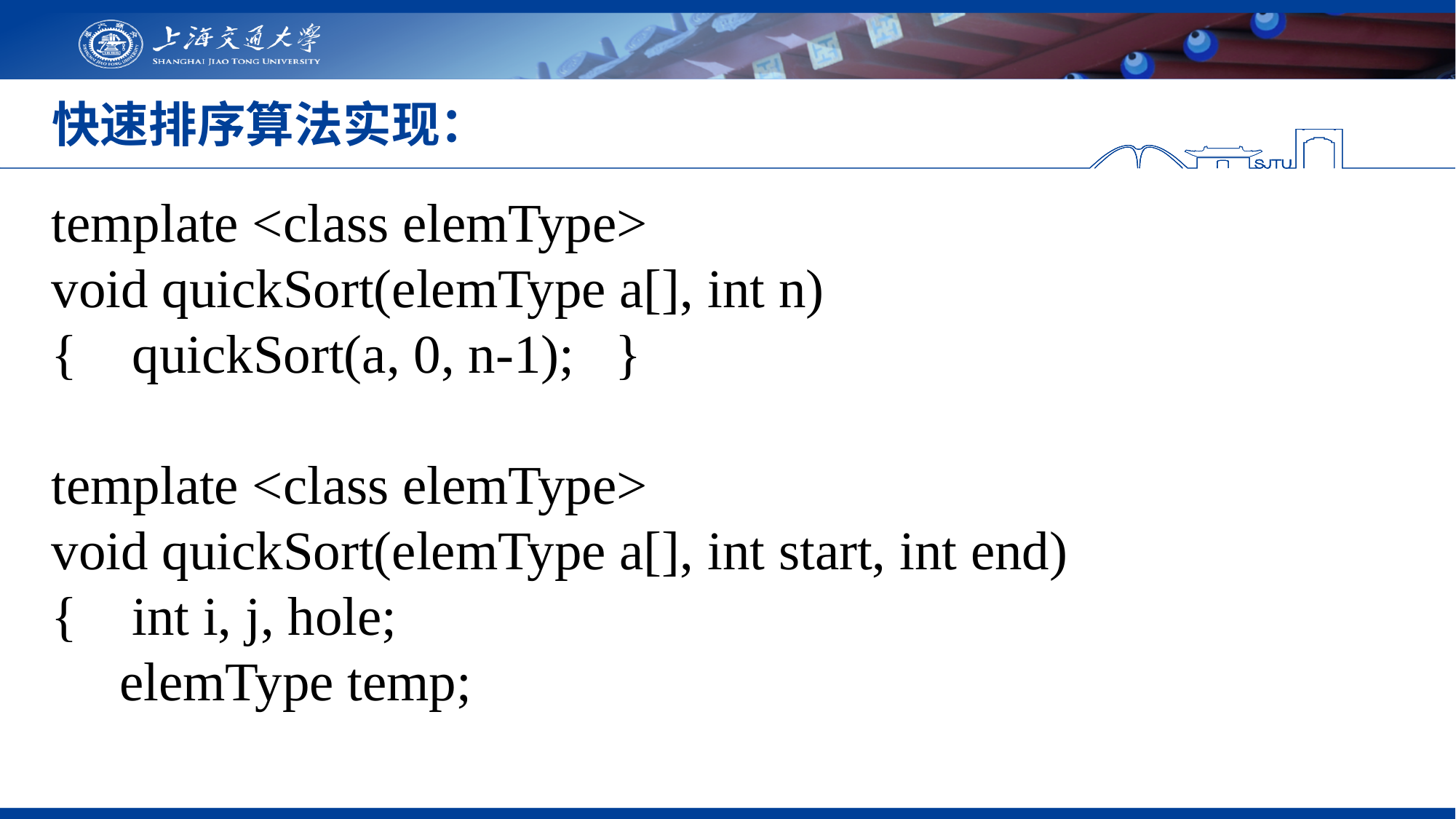

# 快速排序算法实现：
template <class elemType>
void quickSort(elemType a[], int n)
{    quickSort(a, 0, n-1);   }

template <class elemType>
void quickSort(elemType a[], int start, int end)
{    int i, j, hole;
     elemType temp;